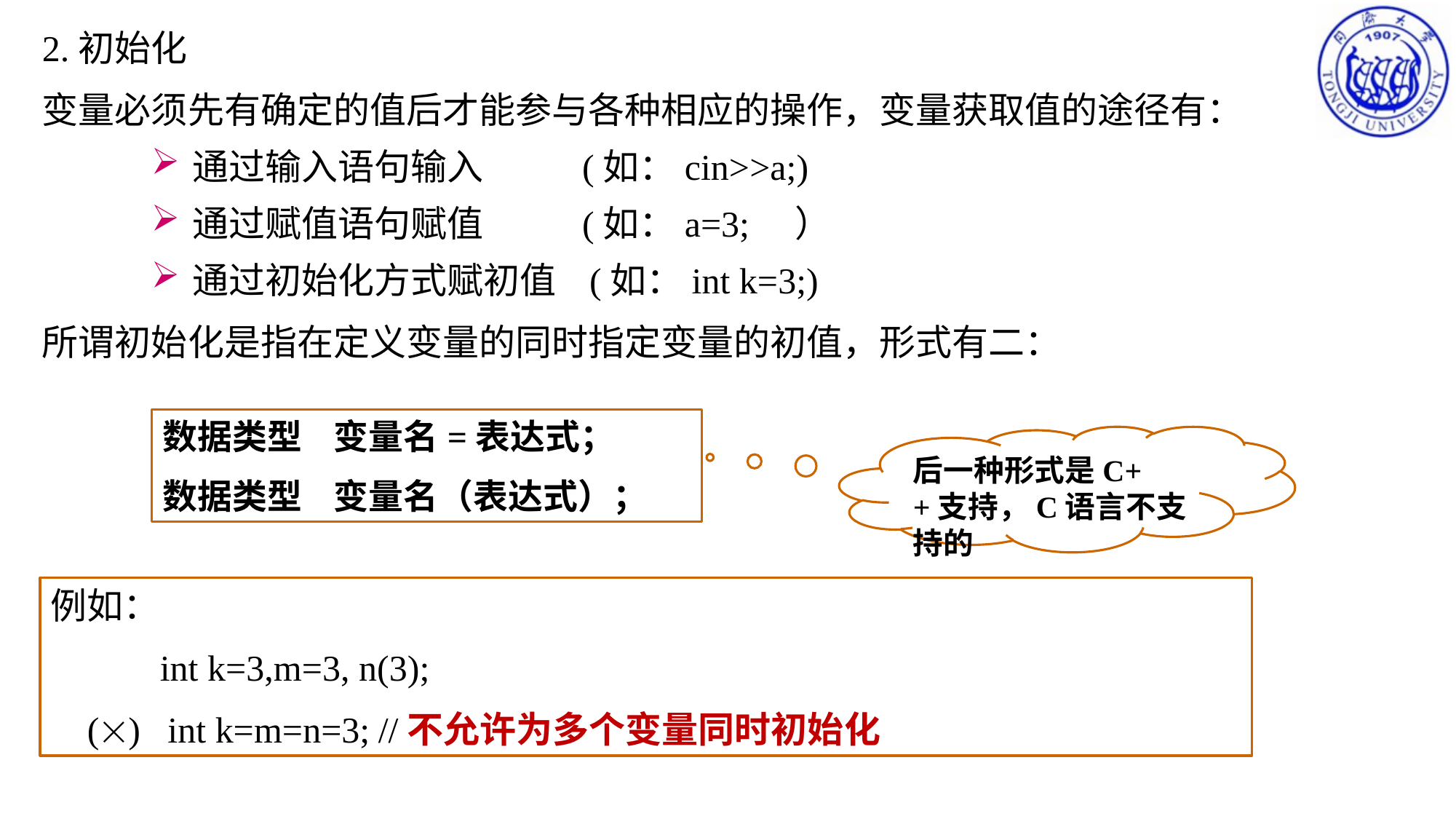

2.初始化
变量必须先有确定的值后才能参与各种相应的操作，变量获取值的途径有：
通过输入语句输入           (如：cin>>a;)
通过赋值语句赋值           (如：a=3;    ）
通过初始化方式赋初值   (如：int k=3;)
所谓初始化是指在定义变量的同时指定变量的初值，形式有二：

数据类型    变量名=表达式；
数据类型    变量名（表达式）；
后一种形式是C++支持，C语言不支持的
例如：
	int k=3,m=3, n(3);
    (×)   int k=m=n=3;	//不允许为多个变量同时初始化